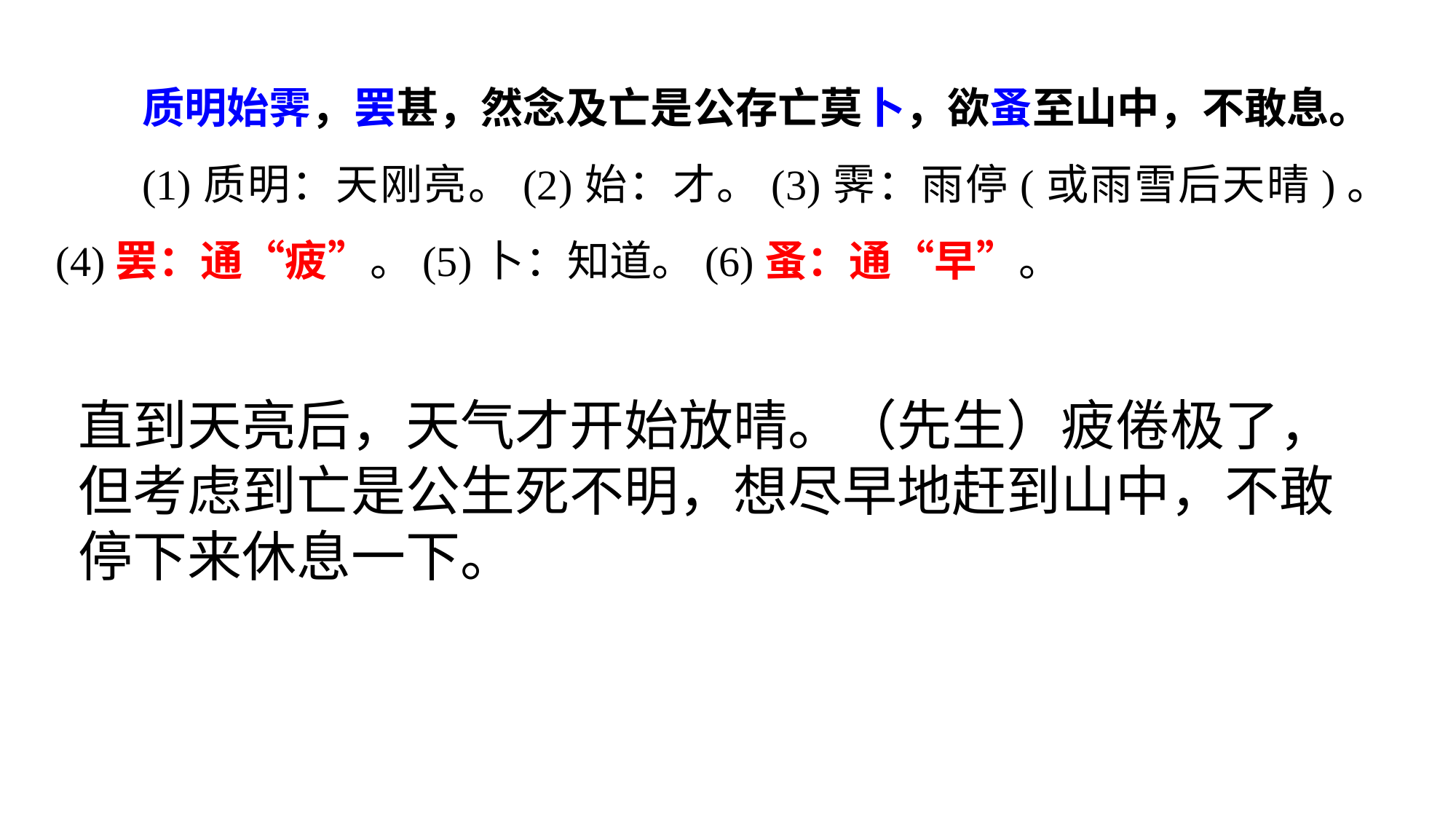

质明始霁，罢甚，然念及亡是公存亡莫卜，欲蚤至山中，不敢息。
(1)质明：天刚亮。(2)始：才。(3)霁：雨停(或雨雪后天晴)。(4)罢：通“疲”。(5)卜：知道。(6)蚤：通“早”。

直到天亮后，天气才开始放晴。（先生）疲倦极了，但考虑到亡是公生死不明，想尽早地赶到山中，不敢停下来休息一下。